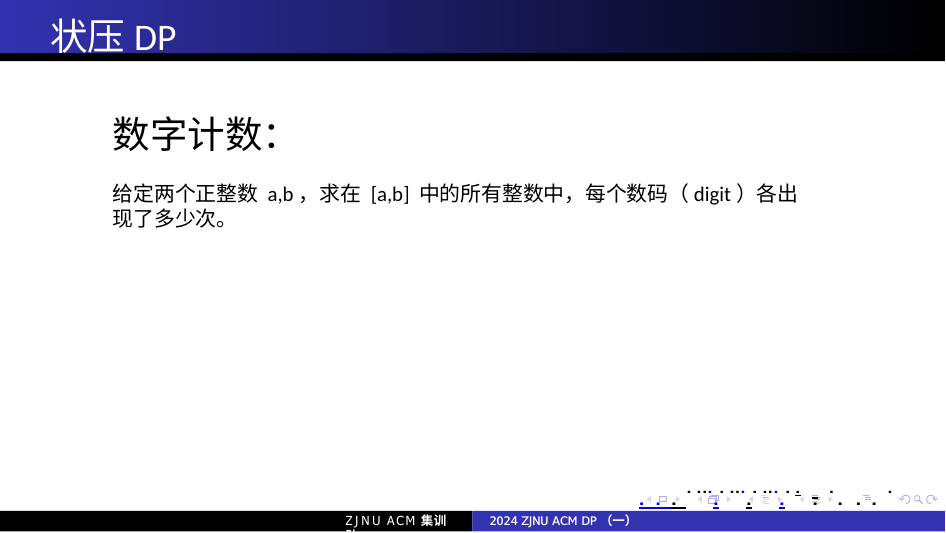

状压DP
数字计数：
给定两个正整数 a,b，求在 [a,b] 中的所有整数中，每个数码（digit）各出现了多少次。

. . . ................. . .. . . .
2024 ZJNU ACM DP（一）
ZJNU ACM集训队